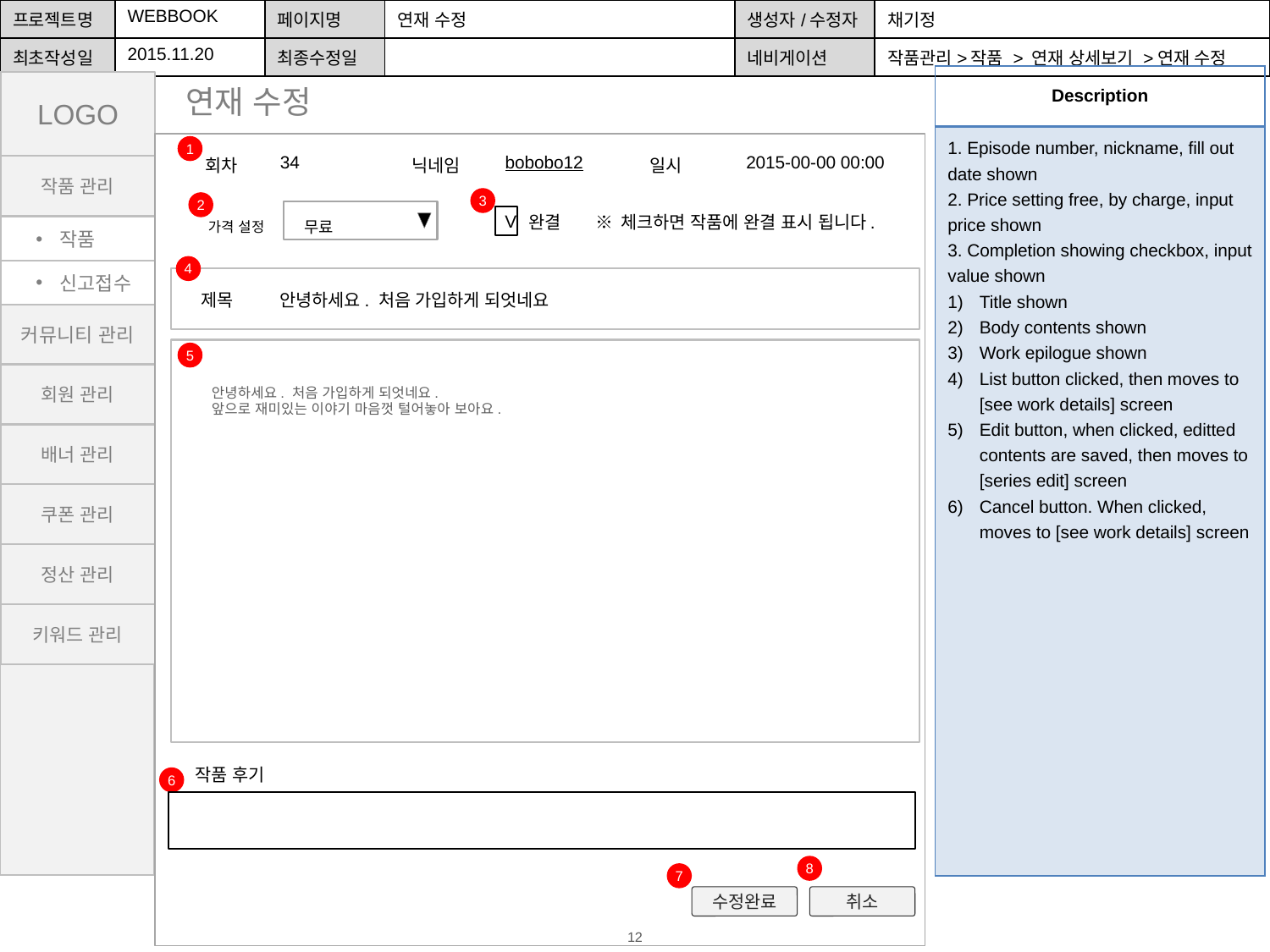

| 프로젝트명 | WEBBOOK | 페이지명 | 연재 수정 | 생성자/수정자 | 채기정 |
| --- | --- | --- | --- | --- | --- |
| 최초작성일 | 2015.11.20 | 최종수정일 |  | 네비게이션 | 작품관리>작품 > 연재 상세보기 >연재 수정 |
| Description |
| --- |
| 1. Episode number, nickname, fill out date shown 2. Price setting free, by charge, input price shown 3. Completion showing checkbox, input value shown Title shown Body contents shown Work epilogue shown List button clicked, then moves to [see work details] screen Edit button, when clicked, editted contents are saved, then moves to [series edit] screen Cancel button. When clicked, moves to [see work details] screen |

LOGO
연재 수정

1
| 회차 | 34 | 닉네임 | bobobo12 | 일시 | 2015-00-00 00:00 |
| --- | --- | --- | --- | --- | --- |
작품 관리
3
2

무료
가격 설정
V
※ 체크하면 작품에 완결 표시 됩니다.
완결

작품
4
신고접수

제목
안녕하세요. 처음 가입하게 되엇네요
커뮤니티 관리

5
회원 관리
안녕하세요. 처음 가입하게 되엇네요.
앞으로 재미있는 이야기 마음껏 털어놓아 보아요.
배너 관리
쿠폰 관리
정산 관리
키워드 관리
작품 후기
6

8
7
수정완료
취소